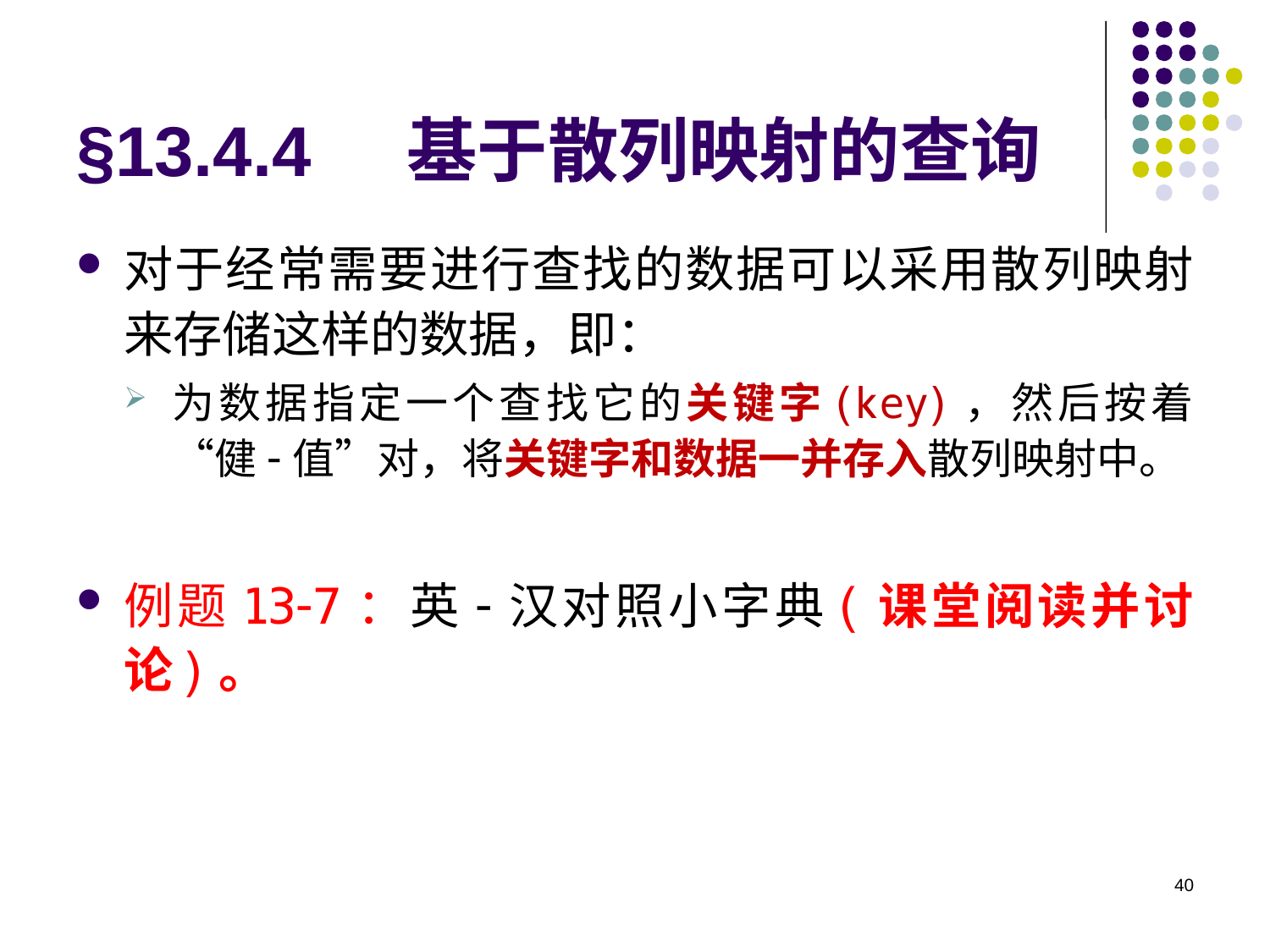

# §13.4.4    基于散列映射的查询
对于经常需要进行查找的数据可以采用散列映射来存储这样的数据，即：
为数据指定一个查找它的关键字(key)，然后按着“健-值”对，将关键字和数据一并存入散列映射中。

例题13-7：英-汉对照小字典(课堂阅读并讨论)。

40